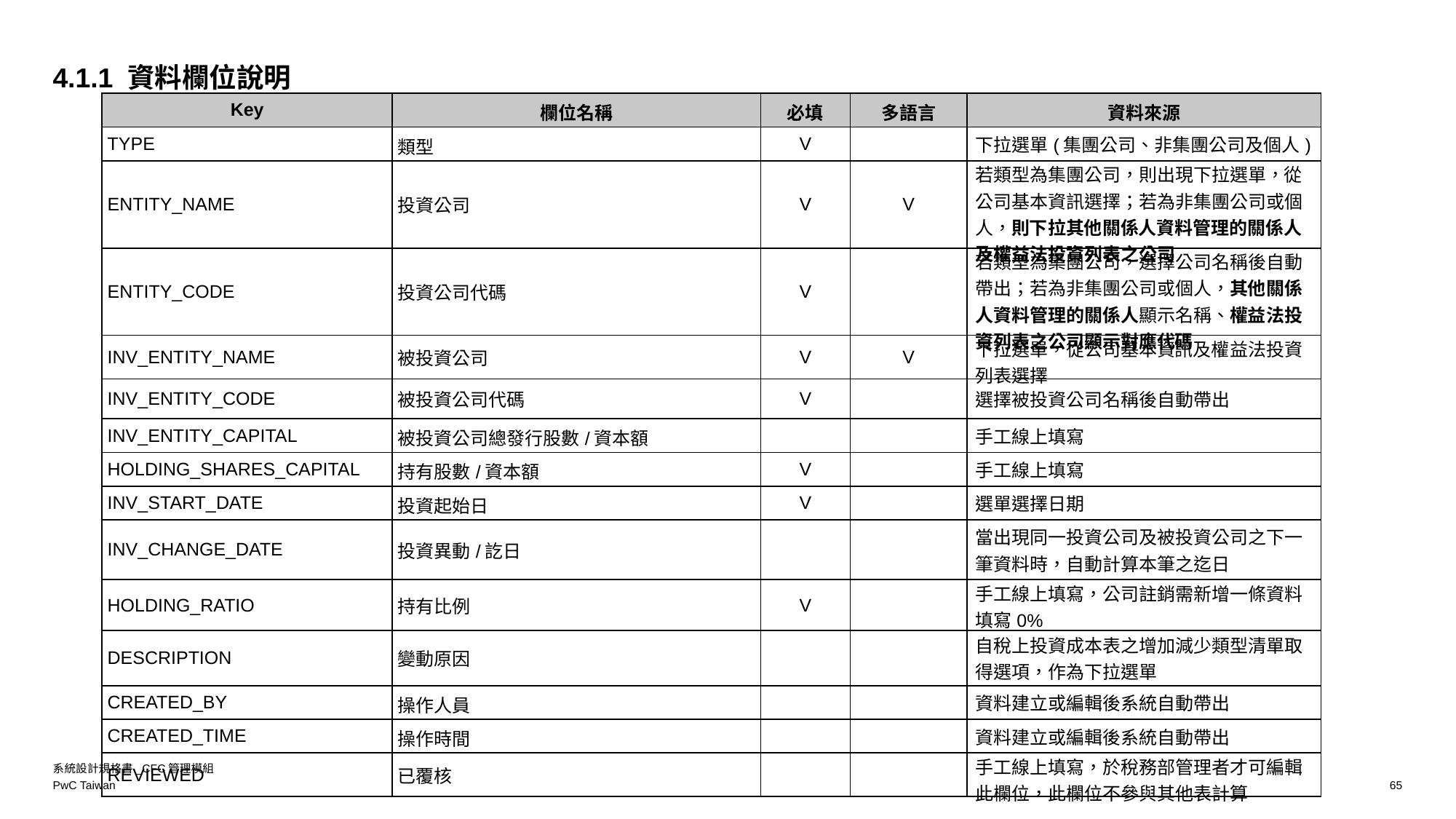

4.1.1 資料欄位說明
| Key | 欄位名稱 | 必填 | 多語言 | 資料來源 |
| --- | --- | --- | --- | --- |
| TYPE | 類型 | V |  | 下拉選單(集團公司、非集團公司及個人) |
| ENTITY\_NAME | 投資公司 | V | V | 若類型為集團公司，則出現下拉選單，從公司基本資訊選擇；若為非集團公司或個人，則下拉其他關係人資料管理的關係人及權益法投資列表之公司 |
| ENTITY\_CODE | 投資公司代碼 | V |  | 若類型為集團公司，選擇公司名稱後自動帶出；若為非集團公司或個人，其他關係人資料管理的關係人顯示名稱、權益法投資列表之公司顯示對應代碼 |
| INV\_ENTITY\_NAME | 被投資公司 | V | V | 下拉選單，從公司基本資訊及權益法投資列表選擇 |
| INV\_ENTITY\_CODE | 被投資公司代碼 | V |  | 選擇被投資公司名稱後自動帶出 |
| INV\_ENTITY\_CAPITAL | 被投資公司總發行股數/資本額 |  |  | 手工線上填寫 |
| HOLDING\_SHARES\_CAPITAL | 持有股數/資本額 | V |  | 手工線上填寫 |
| INV\_START\_DATE | 投資起始日 | V |  | 選單選擇日期 |
| INV\_CHANGE\_DATE | 投資異動/訖日 |  |  | 當出現同一投資公司及被投資公司之下一筆資料時，自動計算本筆之迄日 |
| HOLDING\_RATIO | 持有比例 | V |  | 手工線上填寫，公司註銷需新增一條資料填寫0% |
| DESCRIPTION | 變動原因 |  |  | 自稅上投資成本表之增加減少類型清單取得選項，作為下拉選單 |
| CREATED\_BY | 操作人員 |  |  | 資料建立或編輯後系統自動帶出 |
| CREATED\_TIME | 操作時間 |  |  | 資料建立或編輯後系統自動帶出 |
| REVIEWED | 已覆核 |  |  | 手工線上填寫，於稅務部管理者才可編輯此欄位，此欄位不參與其他表計算 |
系統設計規格書_CFC管理模組
65